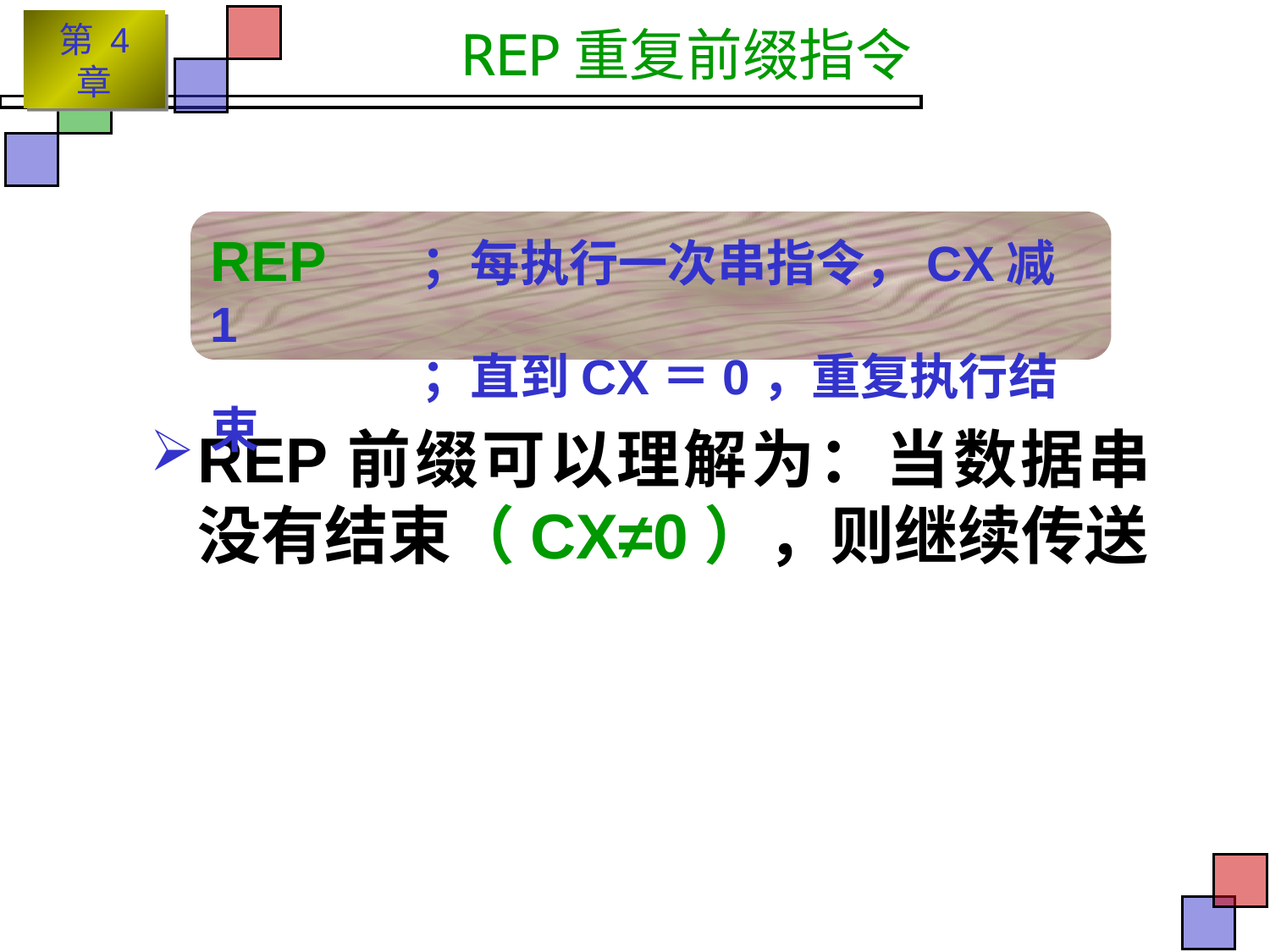

# REP重复前缀指令
REP	；每执行一次串指令，CX减1
	；直到CX＝0，重复执行结束
REP前缀可以理解为：当数据串没有结束（CX≠0），则继续传送